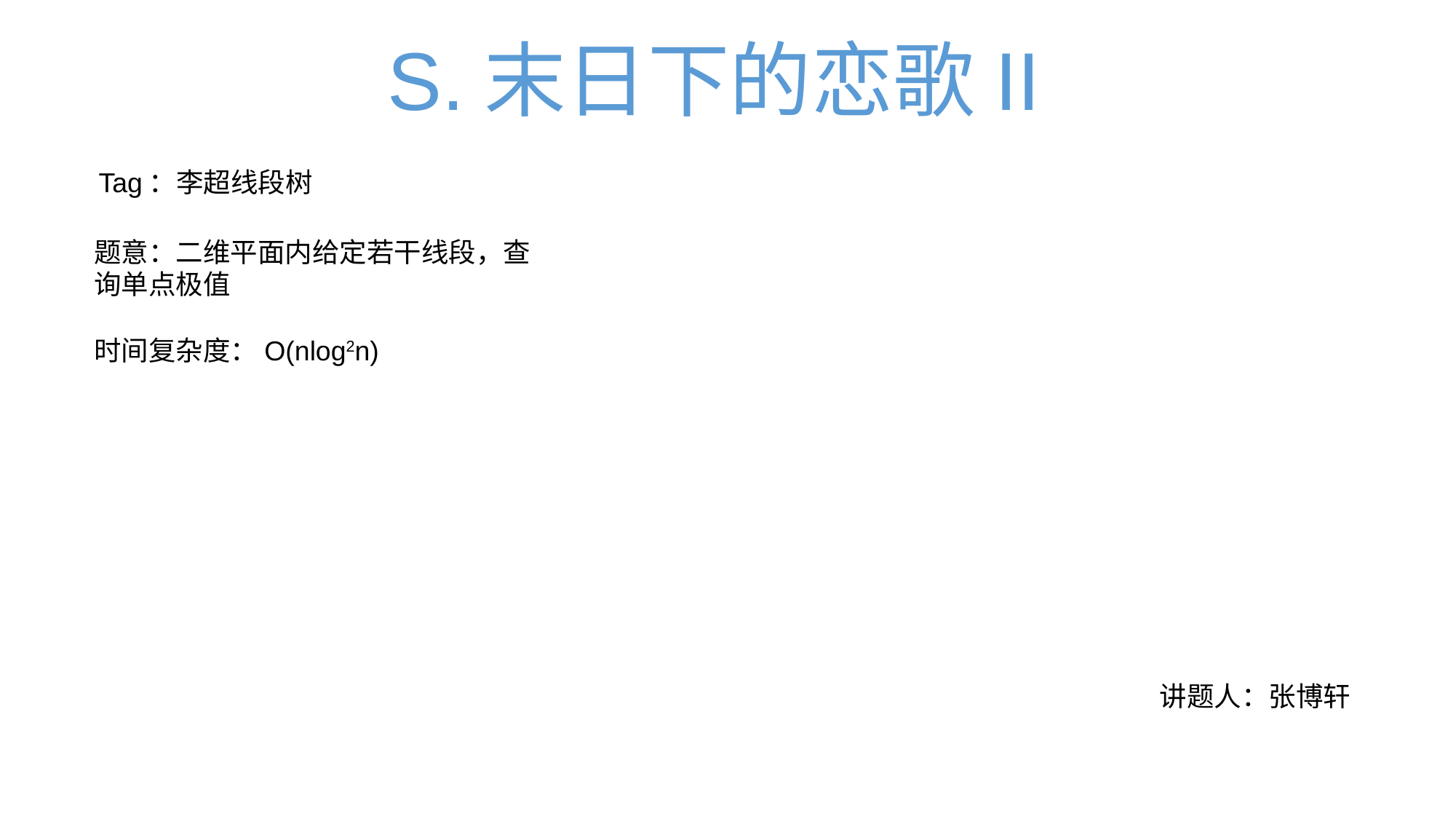

S.末日下的恋歌II
Tag：李超线段树
题意：二维平面内给定若干线段，查询单点极值

时间复杂度：O(nlog2n)
讲题人：张博轩